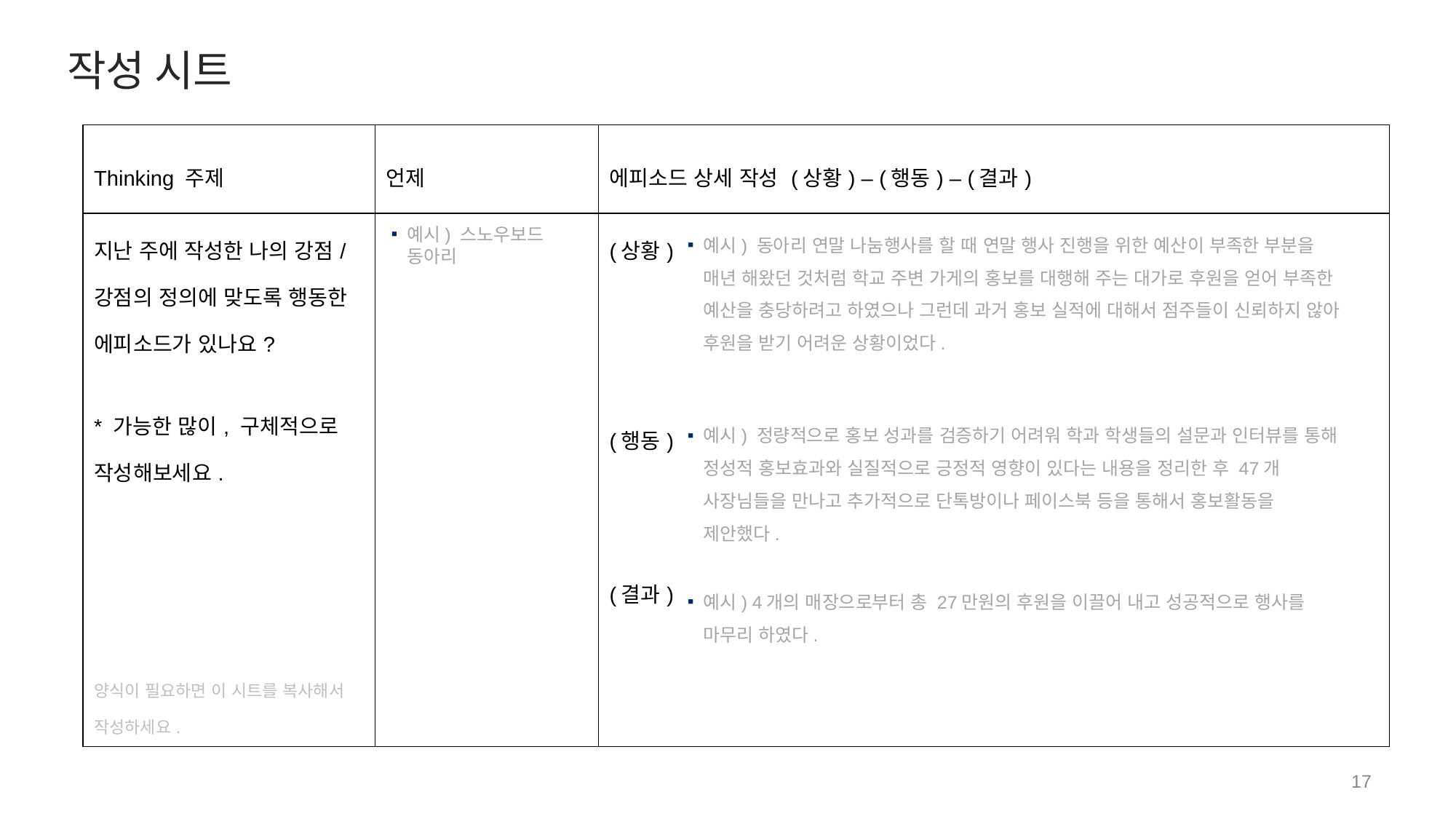

작성 시트
| Thinking 주제 | 언제 | 에피소드 상세 작성 (상황) – (행동) – (결과) |
| --- | --- | --- |
| 지난 주에 작성한 나의 강점/ 강점의 정의에 맞도록 행동한 에피소드가 있나요? \* 가능한 많이, 구체적으로 작성해보세요. 양식이 필요하면 이 시트를 복사해서 작성하세요. |  | (상황) (행동) (결과) |

예시) 스노우보드 동아리
예시) 동아리 연말 나눔행사를 할 때 연말 행사 진행을 위한 예산이 부족한 부분을 매년 해왔던 것처럼 학교 주변 가게의 홍보를 대행해 주는 대가로 후원을 얻어 부족한 예산을 충당하려고 하였으나 그런데 과거 홍보 실적에 대해서 점주들이 신뢰하지 않아 후원을 받기 어려운 상황이었다.
예시) 정량적으로 홍보 성과를 검증하기 어려워 학과 학생들의 설문과 인터뷰를 통해 정성적 홍보효과와 실질적으로 긍정적 영향이 있다는 내용을 정리한 후 47개 사장님들을 만나고 추가적으로 단톡방이나 페이스북 등을 통해서 홍보활동을 제안했다.
예시) 4개의 매장으로부터 총 27만원의 후원을 이끌어 내고 성공적으로 행사를 마무리 하였다.
17